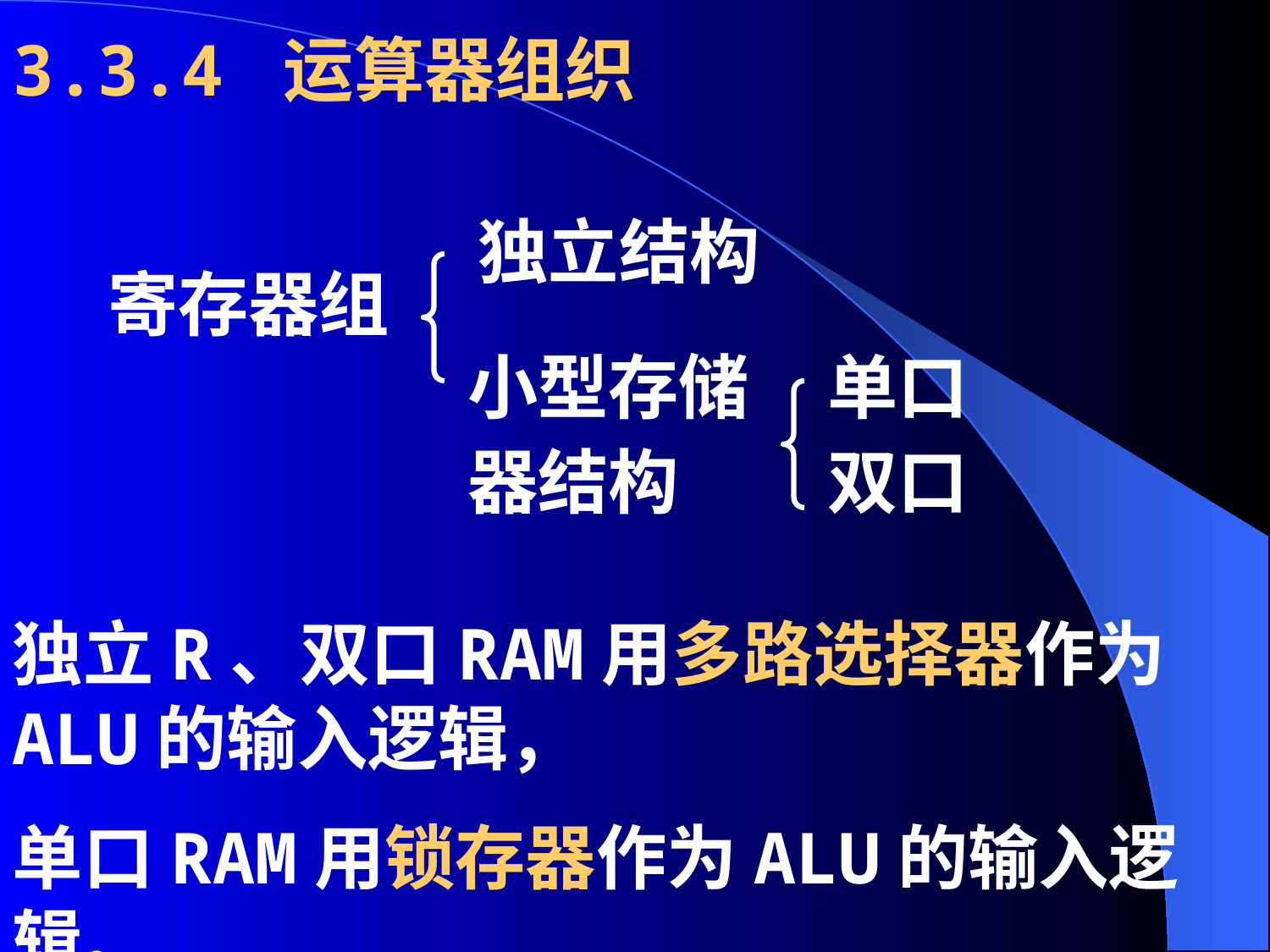

3.3.4 运算器组织
独立结构
寄存器组

小型存储
器结构
单口
双口

独立R、双口RAM用多路选择器作为ALU的输入逻辑，
单口RAM用锁存器作为ALU的输入逻辑。